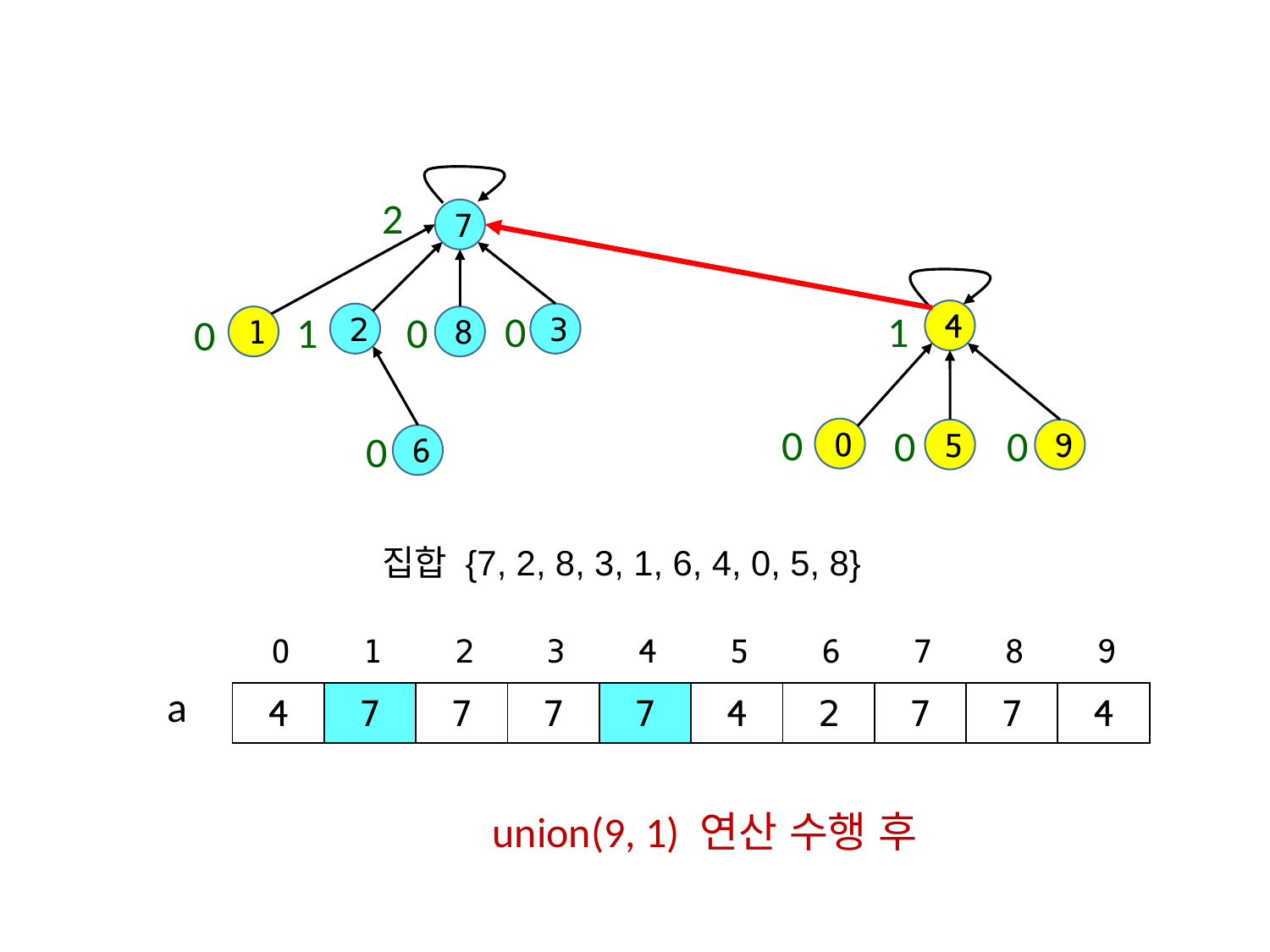

2
7

1
0
1
0
4
0
2
3
1
8
0
0
0
0
0
5
9
6
집합 {7, 2, 8, 3, 1, 6, 4, 0, 5, 8}
| 0 | 1 | 2 | 3 | 4 | 5 | 6 | 7 | 8 | 9 |
| --- | --- | --- | --- | --- | --- | --- | --- | --- | --- |
a
| 4 | 7 | 7 | 7 | 7 | 4 | 2 | 7 | 7 | 4 |
| --- | --- | --- | --- | --- | --- | --- | --- | --- | --- |
union(9, 1) 연산 수행 후